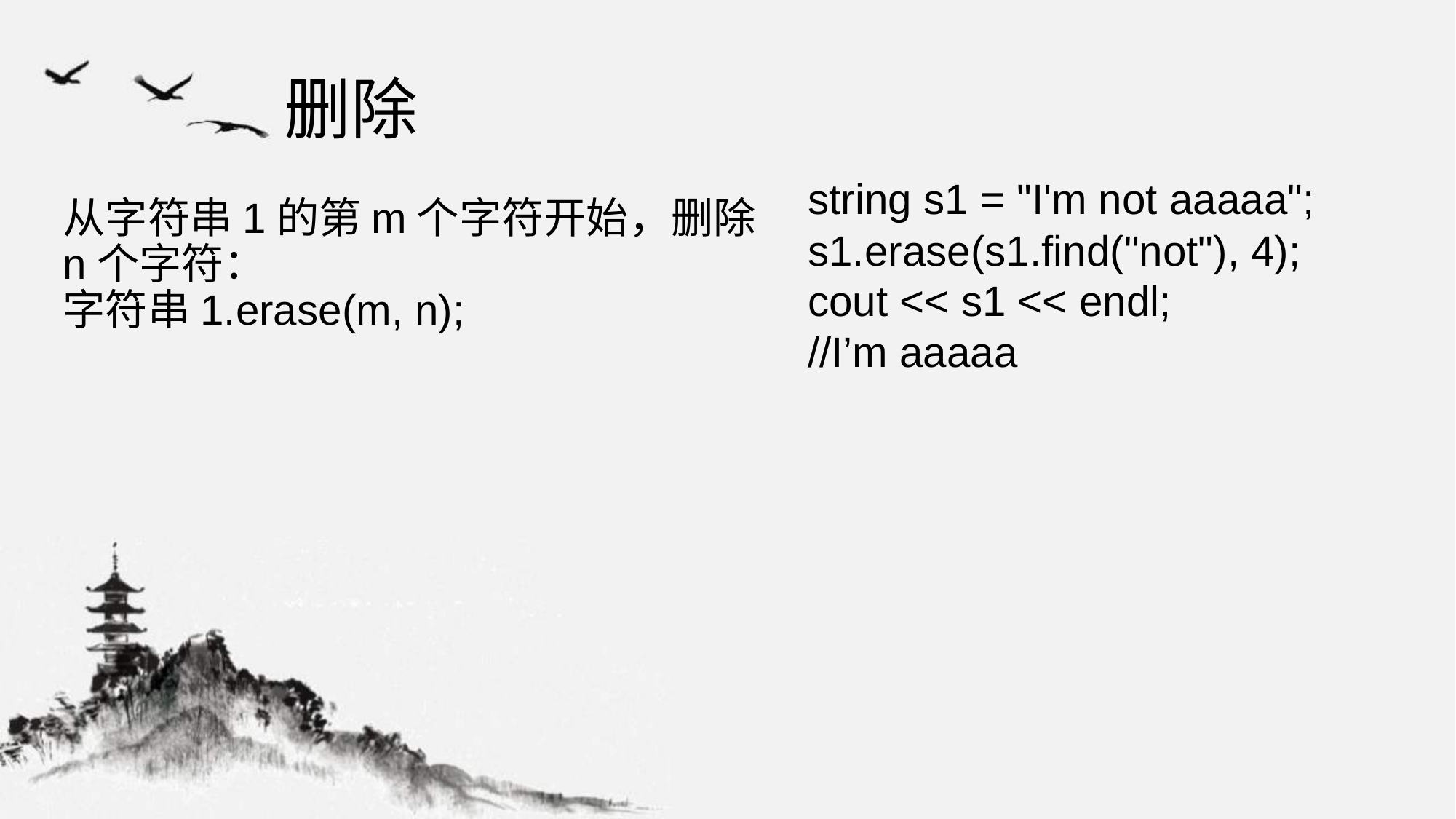

# 删除
string s1 = "I'm not aaaaa";
s1.erase(s1.find("not"), 4);
cout << s1 << endl;
//I’m aaaaa
从字符串1的第m个字符开始，删除n个字符：
字符串1.erase(m, n);